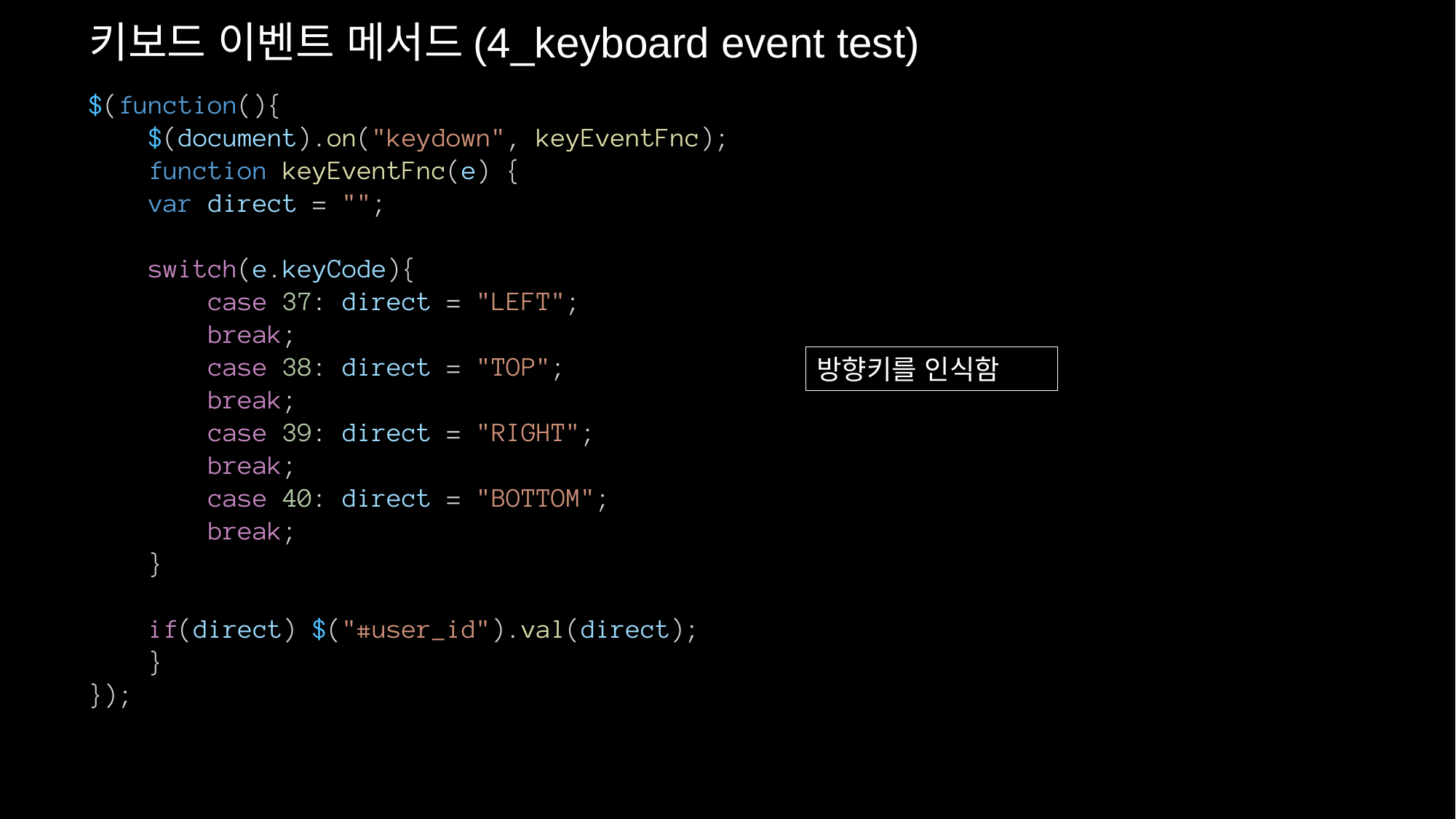

키보드 이벤트 메서드(4_keyboard event test)
$(function(){
    $(document).on("keydown", keyEventFnc);
    function keyEventFnc(e) {
    var direct = "";
    switch(e.keyCode){
        case 37: direct = "LEFT";
        break;
        case 38: direct = "TOP";
        break;
        case 39: direct = "RIGHT";
        break;
        case 40: direct = "BOTTOM";
        break;
    }

    if(direct) $("#user_id").val(direct);
    }
});
방향키를 인식함